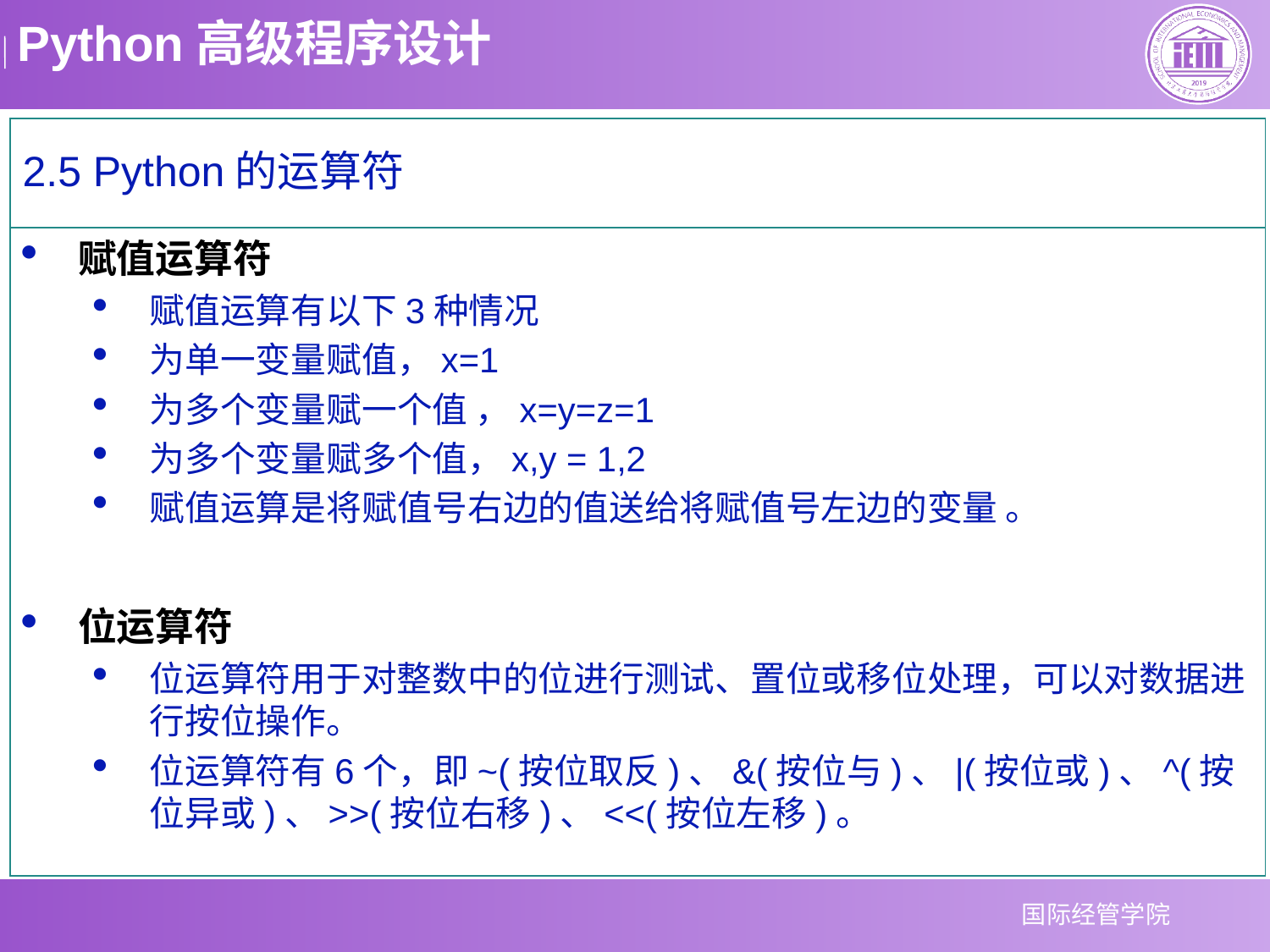

2.5 Python的运算符
赋值运算符
赋值运算有以下3种情况
为单一变量赋值，x=1
为多个变量赋一个值 ，x=y=z=1
为多个变量赋多个值，x,y = 1,2
赋值运算是将赋值号右边的值送给将赋值号左边的变量 。

位运算符
位运算符用于对整数中的位进行测试、置位或移位处理，可以对数据进行按位操作。
位运算符有6个，即~(按位取反)、&(按位与)、|(按位或)、^(按位异或)、>>(按位右移)、<<(按位左移)。